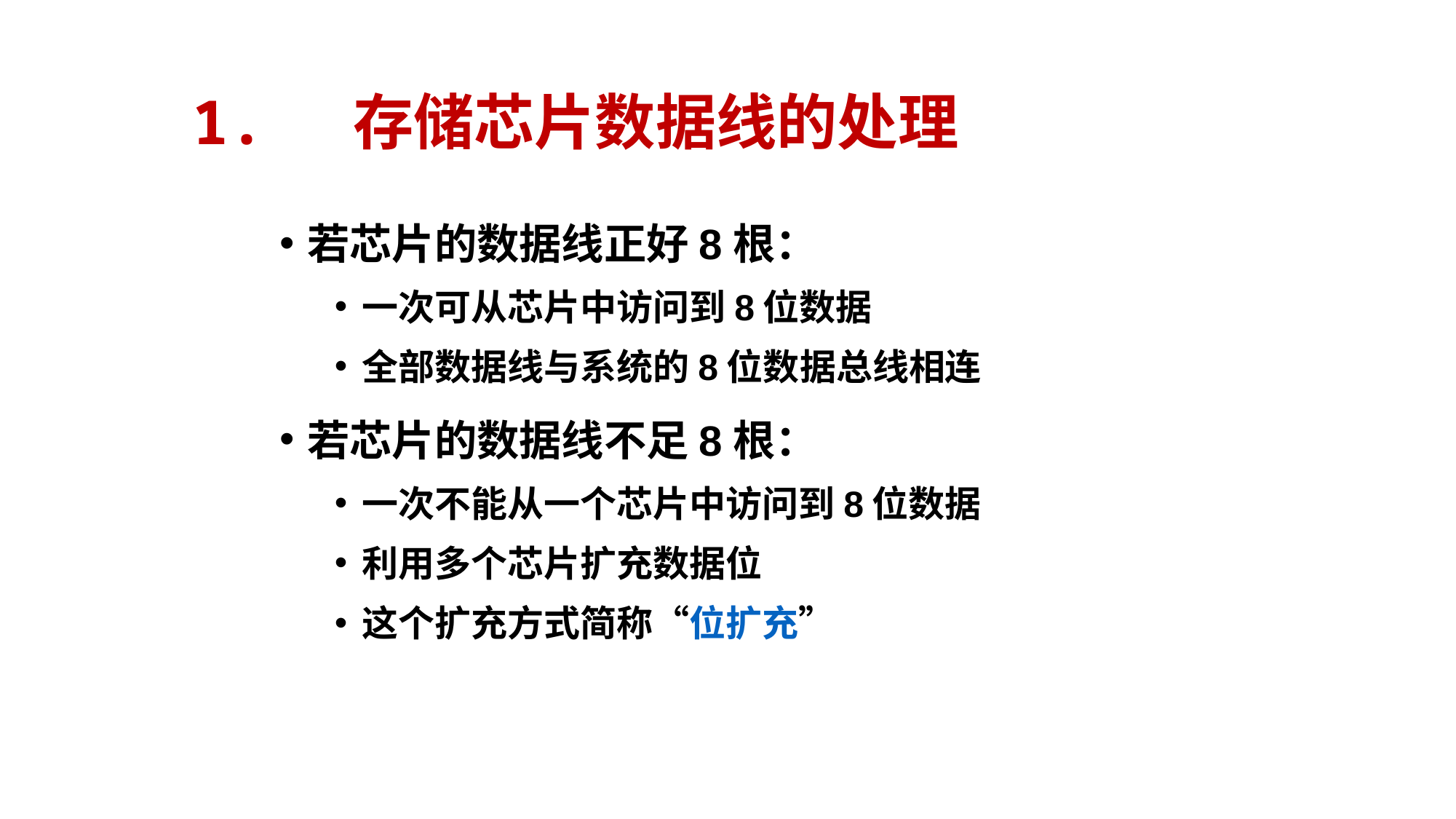

# 1.  存储芯片数据线的处理
若芯片的数据线正好8根：
一次可从芯片中访问到8位数据
全部数据线与系统的8位数据总线相连
若芯片的数据线不足8根：
一次不能从一个芯片中访问到8位数据
利用多个芯片扩充数据位
这个扩充方式简称“位扩充”